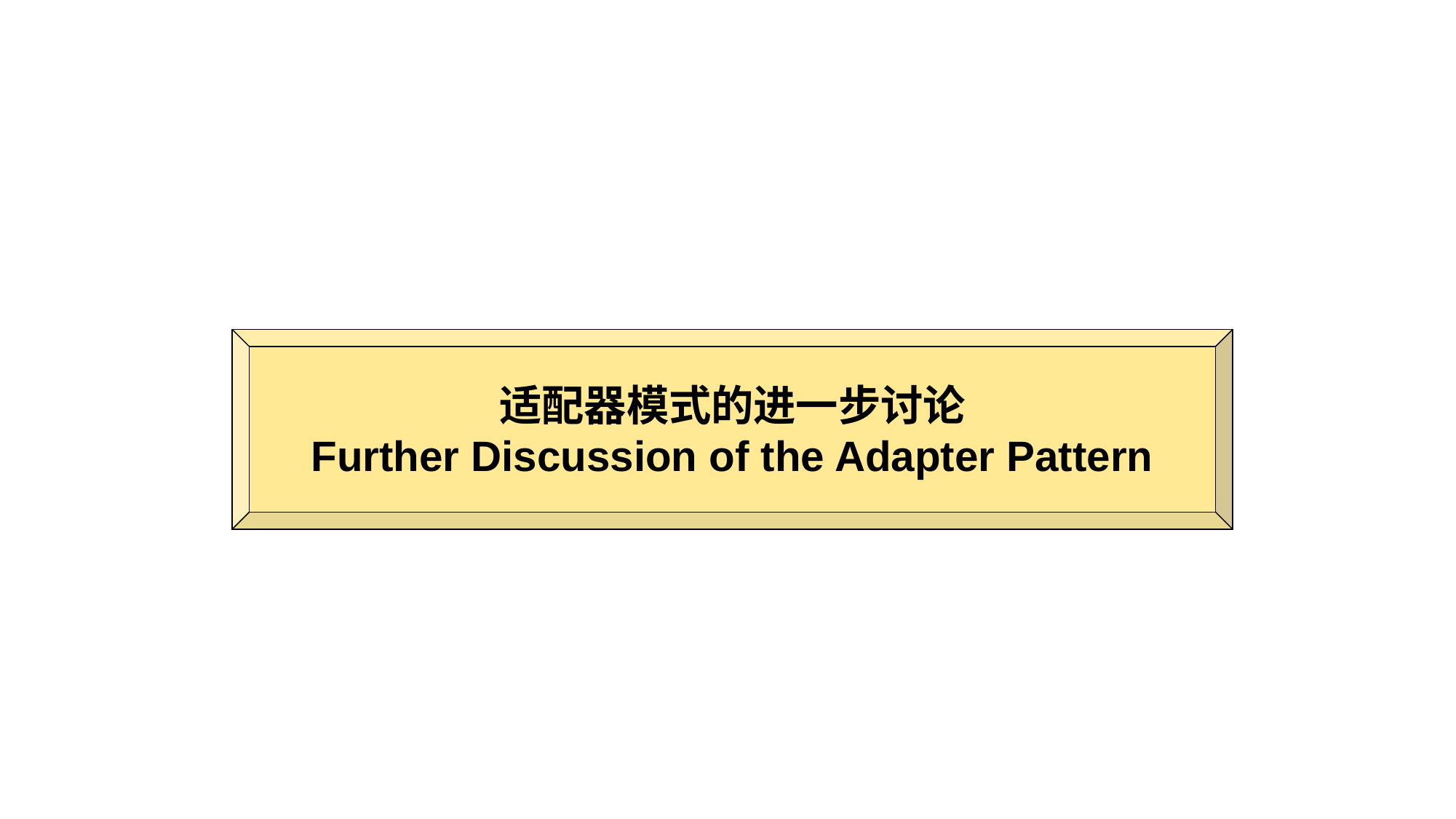

#
适配器模式的进一步讨论
Further Discussion of the Adapter Pattern
49